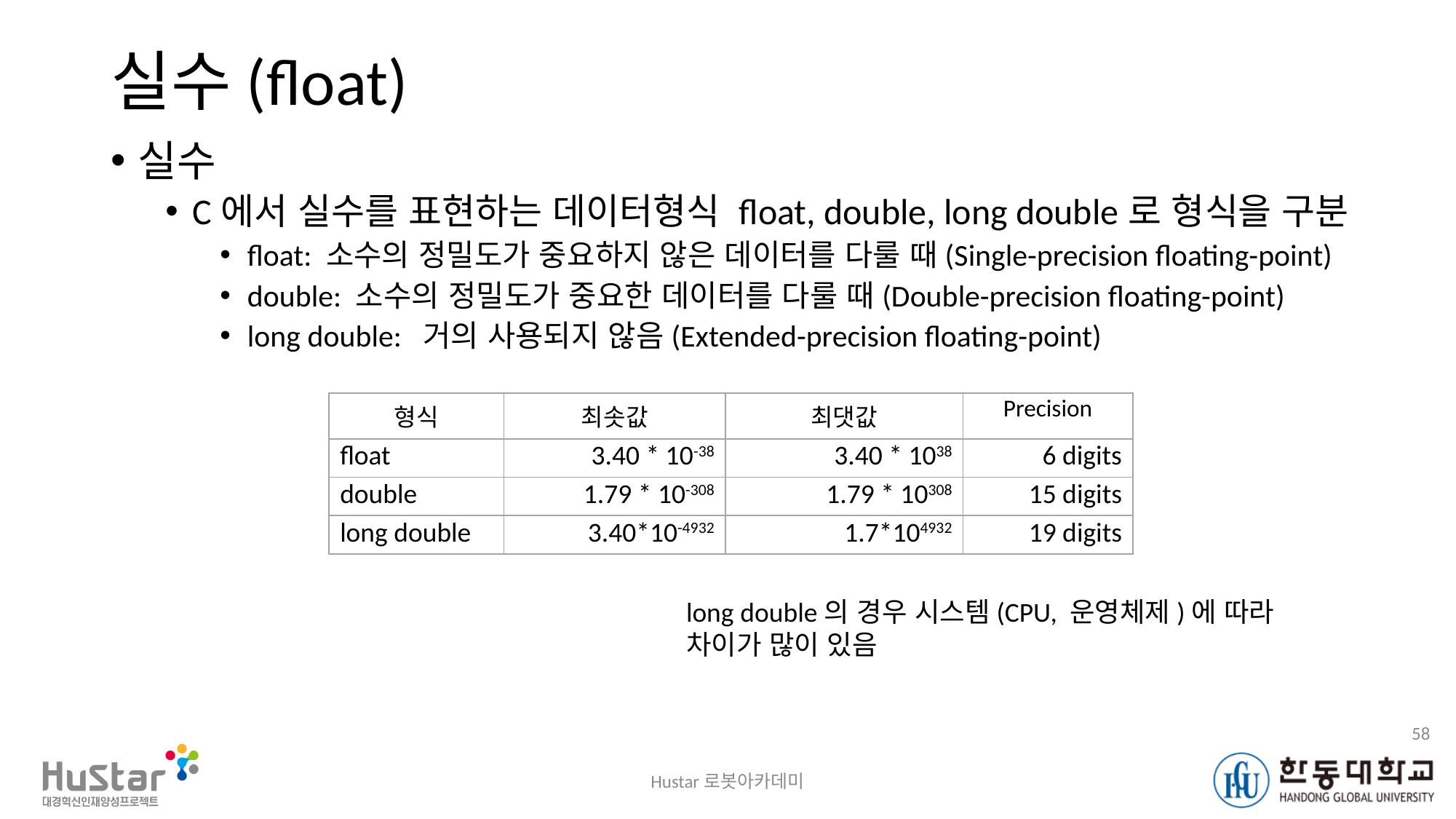

# 실수(float)
실수
C에서 실수를 표현하는 데이터형식 float, double, long double로 형식을 구분
float: 소수의 정밀도가 중요하지 않은 데이터를 다룰 때(Single-precision floating-point)
double: 소수의 정밀도가 중요한 데이터를 다룰 때(Double-precision floating-point)
long double:  거의 사용되지 않음(Extended-precision floating-point)

| 형식 | 최솟값 | 최댓값 | Precision |
| --- | --- | --- | --- |
| float | 3.40 \* 10-38 | 3.40 \* 1038 | 6 digits |
| double | 1.79 \* 10-308 | 1.79 \* 10308 | 15 digits |
| long double | 3.40\*10-4932 | 1.7\*104932 | 19 digits |
long double의 경우 시스템(CPU, 운영체제)에 따라 차이가 많이 있음
58
Hustar로봇아카데미